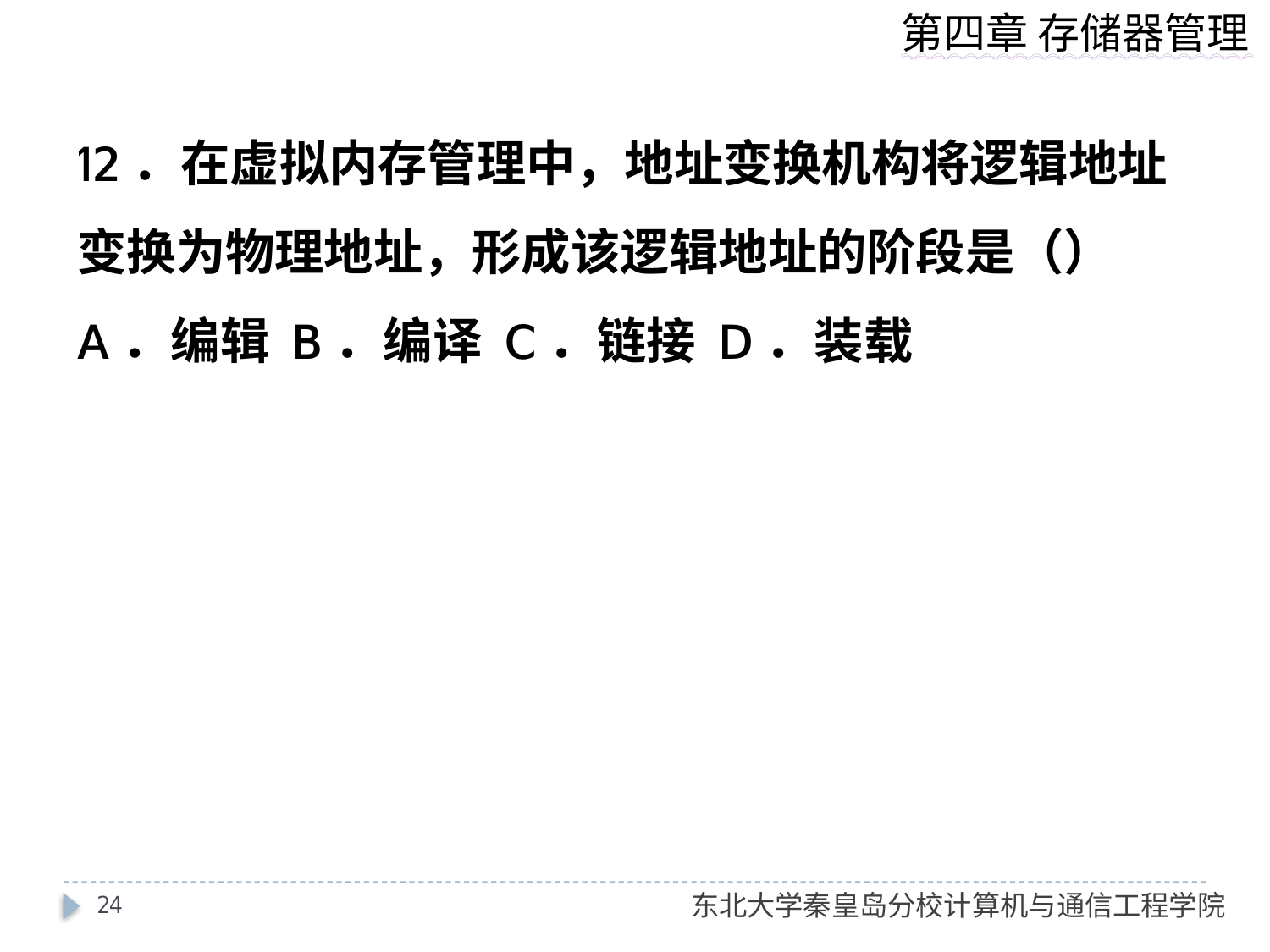

12．在虚拟内存管理中，地址变换机构将逻辑地址变换为物理地址，形成该逻辑地址的阶段是（）
A．编辑 B．编译 C．链接 D．装载
24